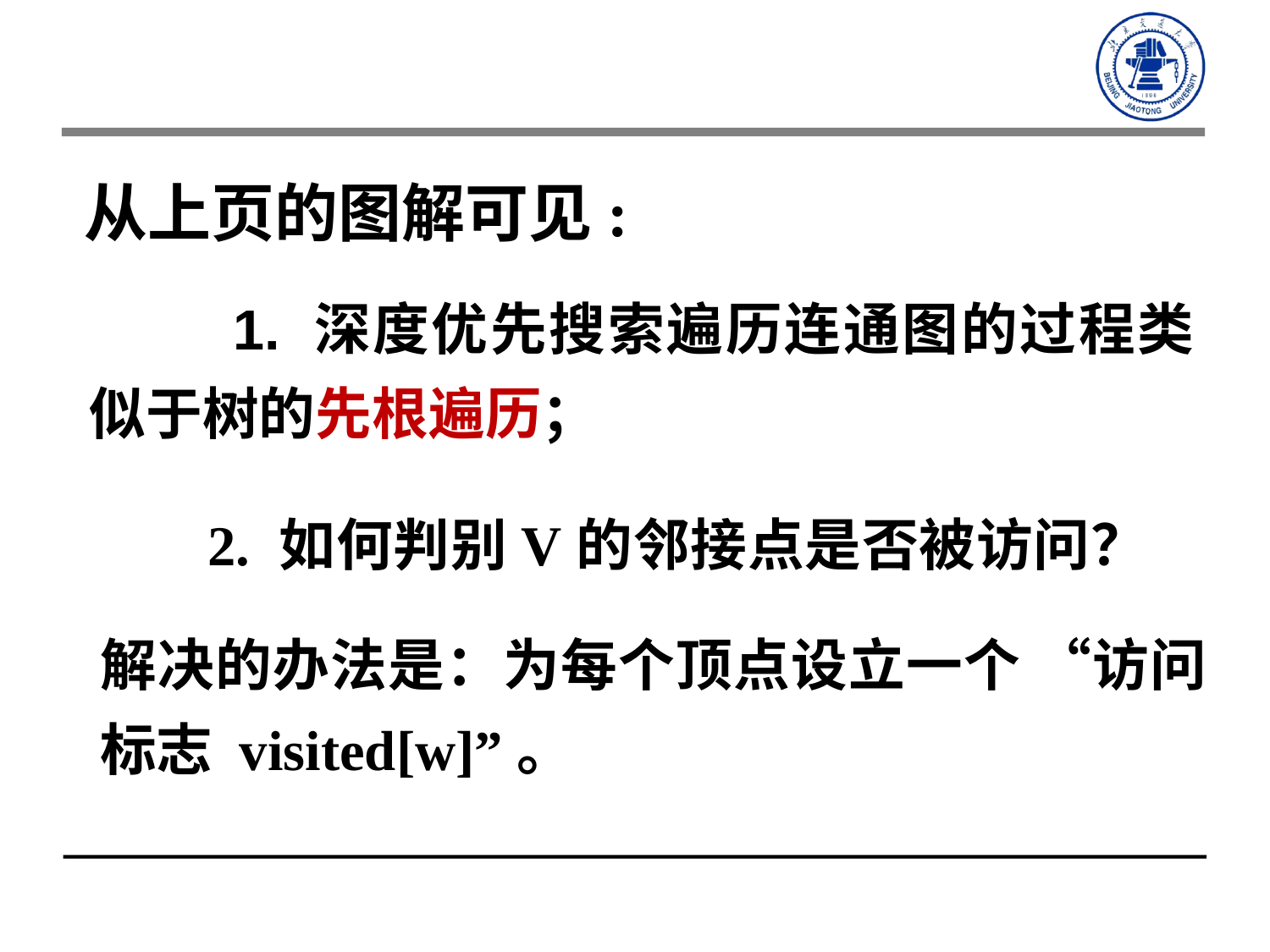

从上页的图解可见:
        1. 深度优先搜索遍历连通图的过程类似于树的先根遍历；
        2. 如何判别V的邻接点是否被访问？
解决的办法是：为每个顶点设立一个 “访问标志 visited[w]”。